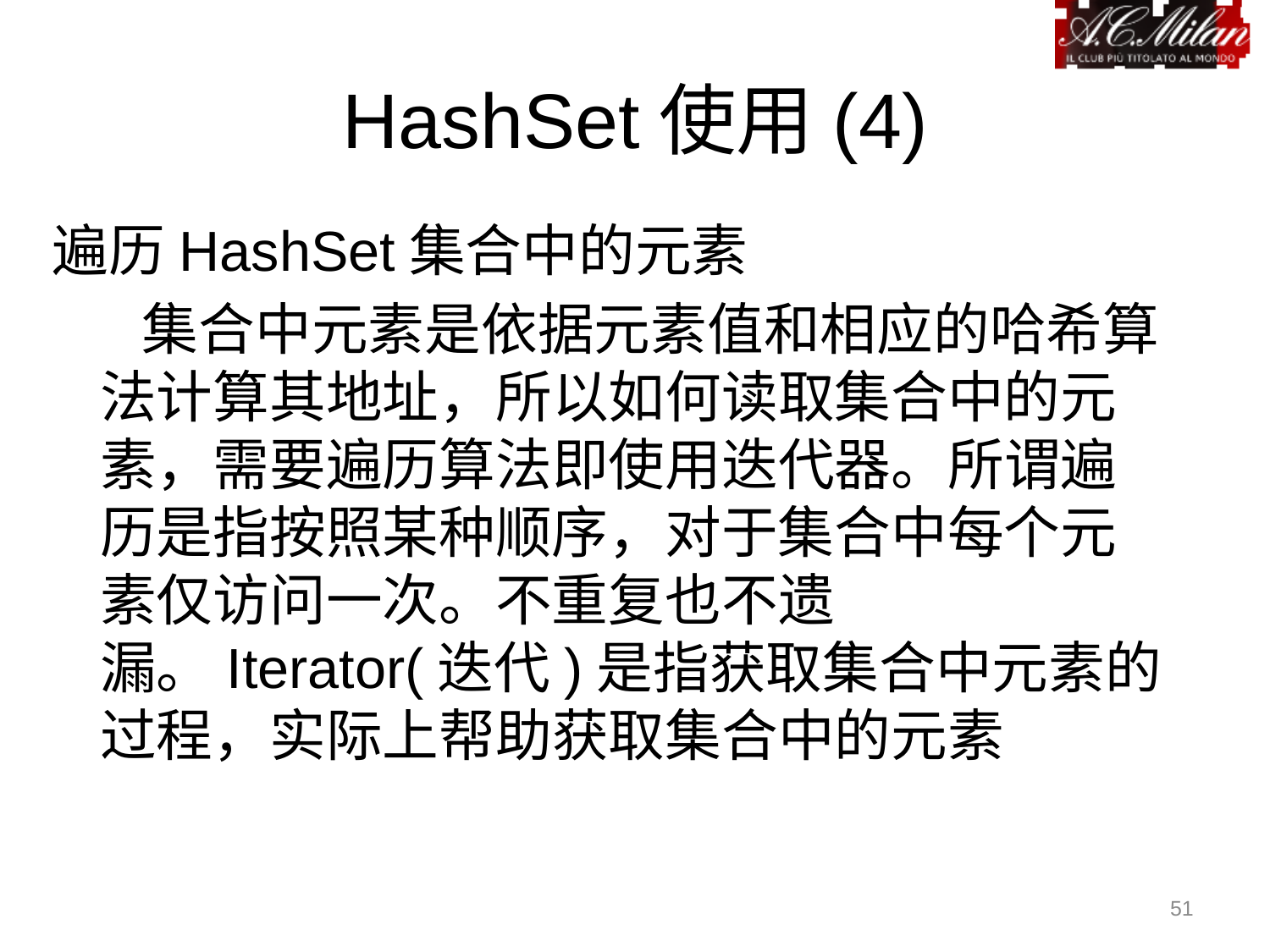

# HashSet使用(4)
遍历HashSet集合中的元素
      集合中元素是依据元素值和相应的哈希算法计算其地址，所以如何读取集合中的元素，需要遍历算法即使用迭代器。所谓遍历是指按照某种顺序，对于集合中每个元素仅访问一次。不重复也不遗漏。Iterator(迭代)是指获取集合中元素的过程，实际上帮助获取集合中的元素
51